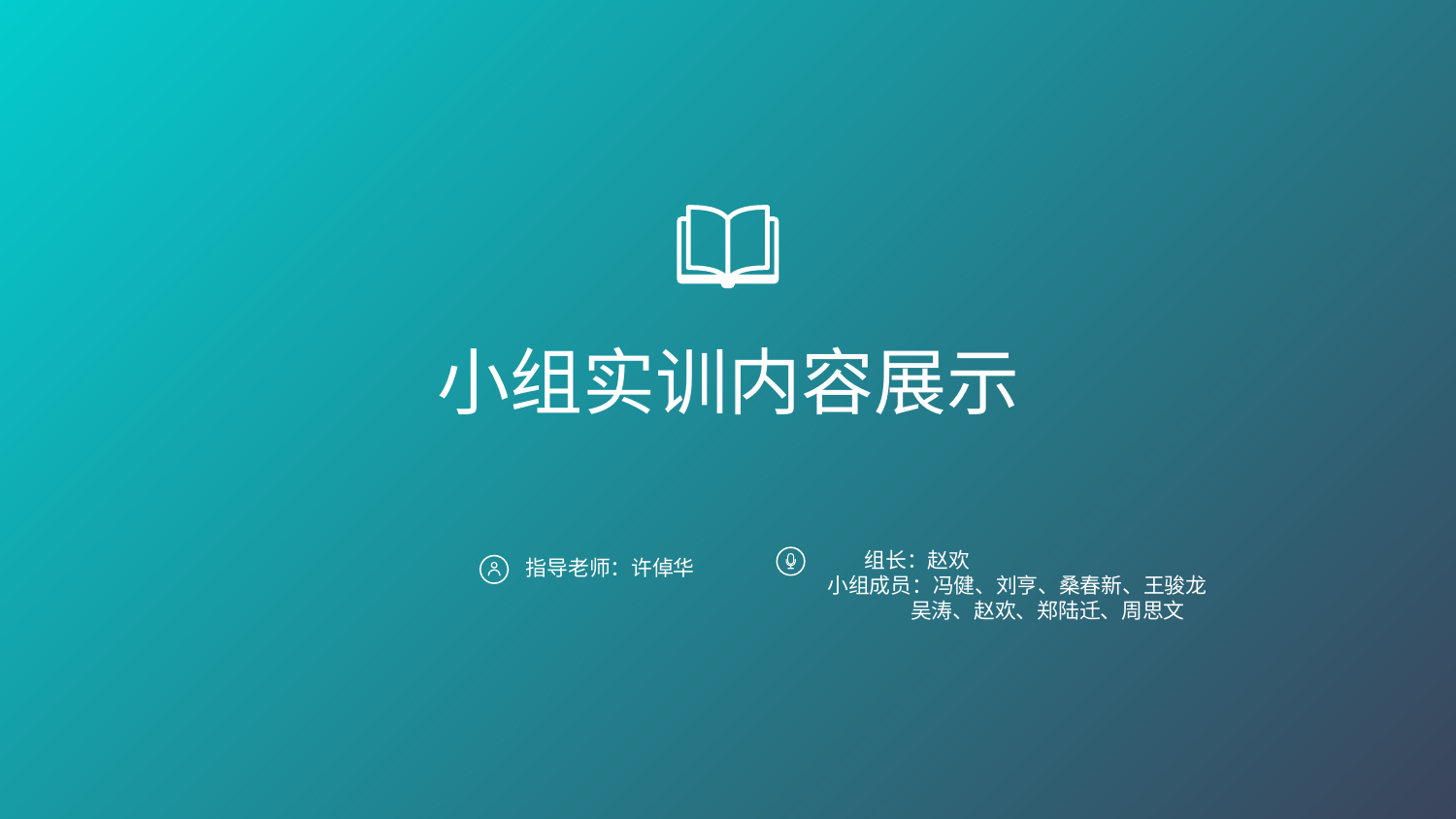

小组实训内容展示

       组长：赵欢
小组成员：冯健、刘亨、桑春新、王骏龙
                 吴涛、赵欢、郑陆迁、周思文
指导老师：许倬华